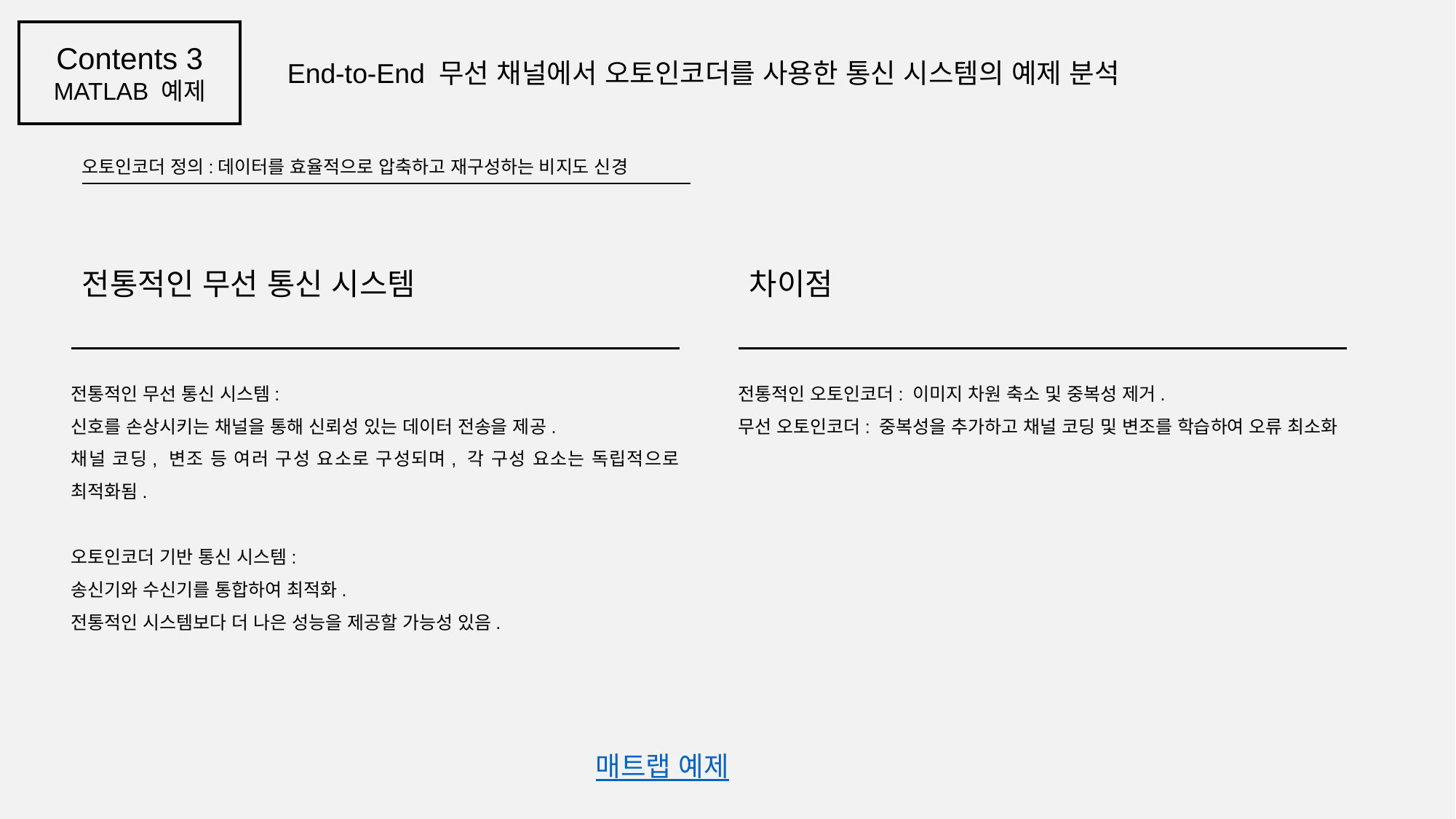

Contents 3
MATLAB 예제
End-to-End 무선 채널에서 오토인코더를 사용한 통신 시스템의 예제 분석
오토인코더 정의:데이터를 효율적으로 압축하고 재구성하는 비지도 신경
전통적인 무선 통신 시스템
전통적인 무선 통신 시스템:
신호를 손상시키는 채널을 통해 신뢰성 있는 데이터 전송을 제공.
채널 코딩, 변조 등 여러 구성 요소로 구성되며, 각 구성 요소는 독립적으로 최적화됨.

오토인코더 기반 통신 시스템:
송신기와 수신기를 통합하여 최적화.
전통적인 시스템보다 더 나은 성능을 제공할 가능성 있음.
차이점
전통적인 오토인코더: 이미지 차원 축소 및 중복성 제거.
무선 오토인코더: 중복성을 추가하고 채널 코딩 및 변조를 학습하여 오류 최소화
매트랩 예제